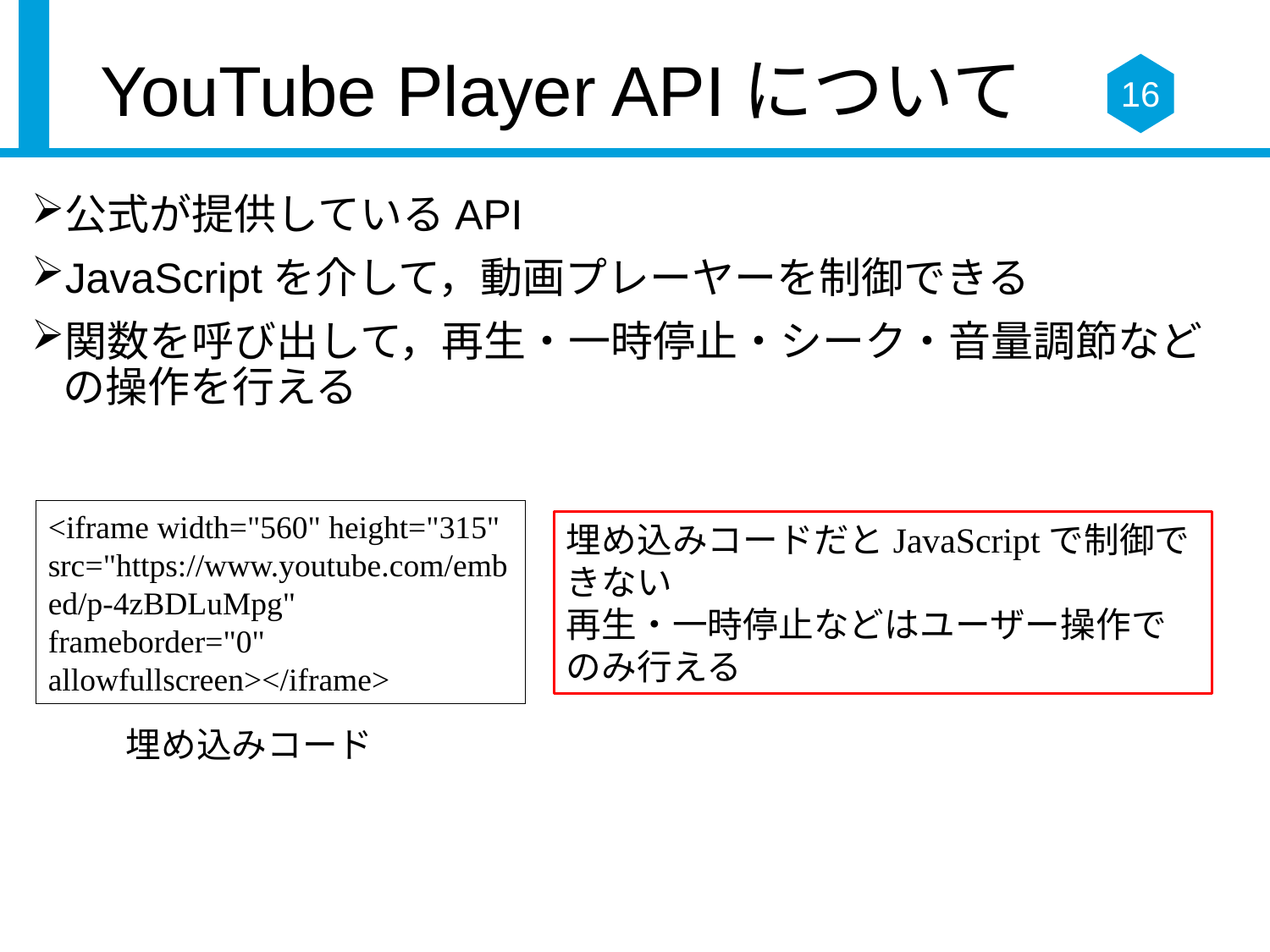

# YouTube Player APIについて
16
公式が提供しているAPI
JavaScriptを介して，動画プレーヤーを制御できる
関数を呼び出して，再生・一時停止・シーク・音量調節などの操作を行える
<iframe width="560" height="315" src="https://www.youtube.com/embed/p-4zBDLuMpg" frameborder="0" allowfullscreen></iframe>
埋め込みコードだとJavaScriptで制御できない
再生・一時停止などはユーザー操作でのみ行える
埋め込みコード